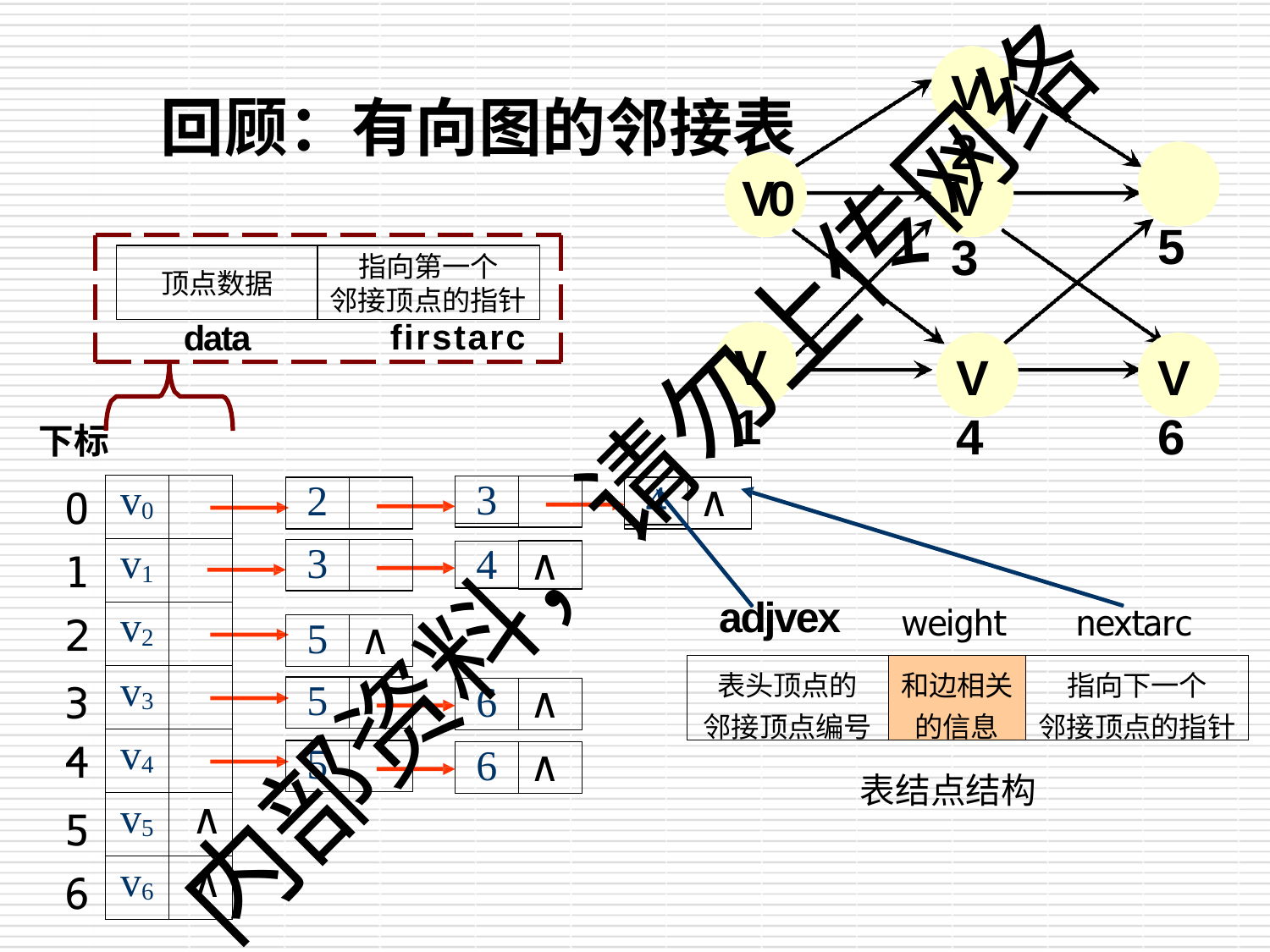

V2
# 回顾：有向图的邻接表
V0
V5
V3

指向第一个 邻接顶点的指针
firstarc
顶点数据
data
V1
V4
V6

下标
内部资料，请勿上传网络
0
1
2
3
4
5
6
2
∧
| v0 |  |
| --- | --- |
| v1 |  |
| v2 |  |
| v3 |  |
| v4 |  |
| v5 | ∧ |
| v6 | ∧ |

3

4

3

4
∧

adjvex
weight
nextarc
5
∧

| 表头顶点的 邻接顶点编号 | 和边相关 的信息 | 指向下一个 邻接顶点的指针 |
| --- | --- | --- |
5
6
∧

5
6
∧

表结点结构